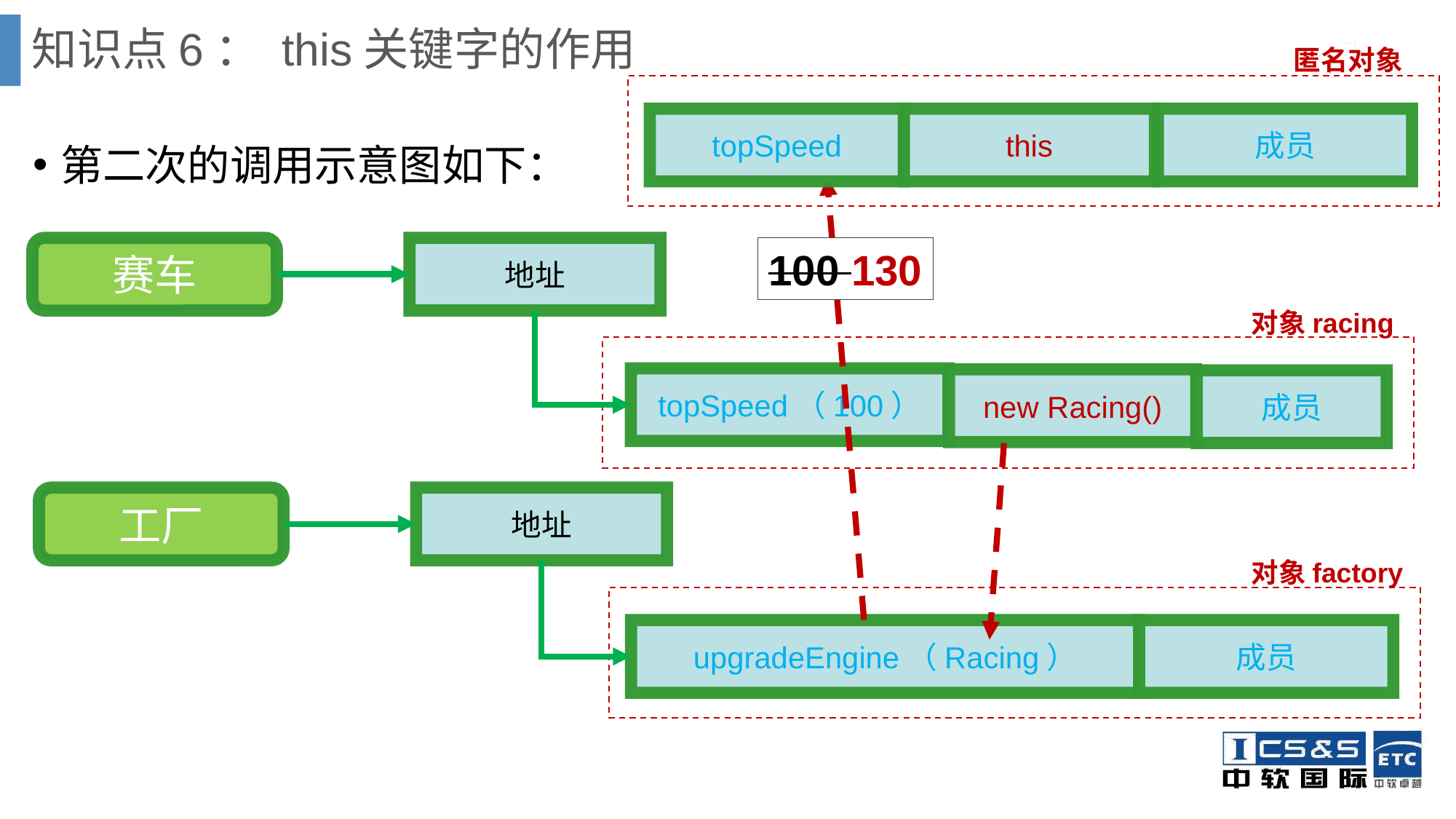

# 知识点6： this关键字的作用
匿名对象

第二次的调用示意图如下：
成员
this
topSpeed

地址
赛车
100 130
对象racing

topSpeed（100）
new Racing()
成员

地址
工厂
对象factory

成员
upgradeEngine（Racing）